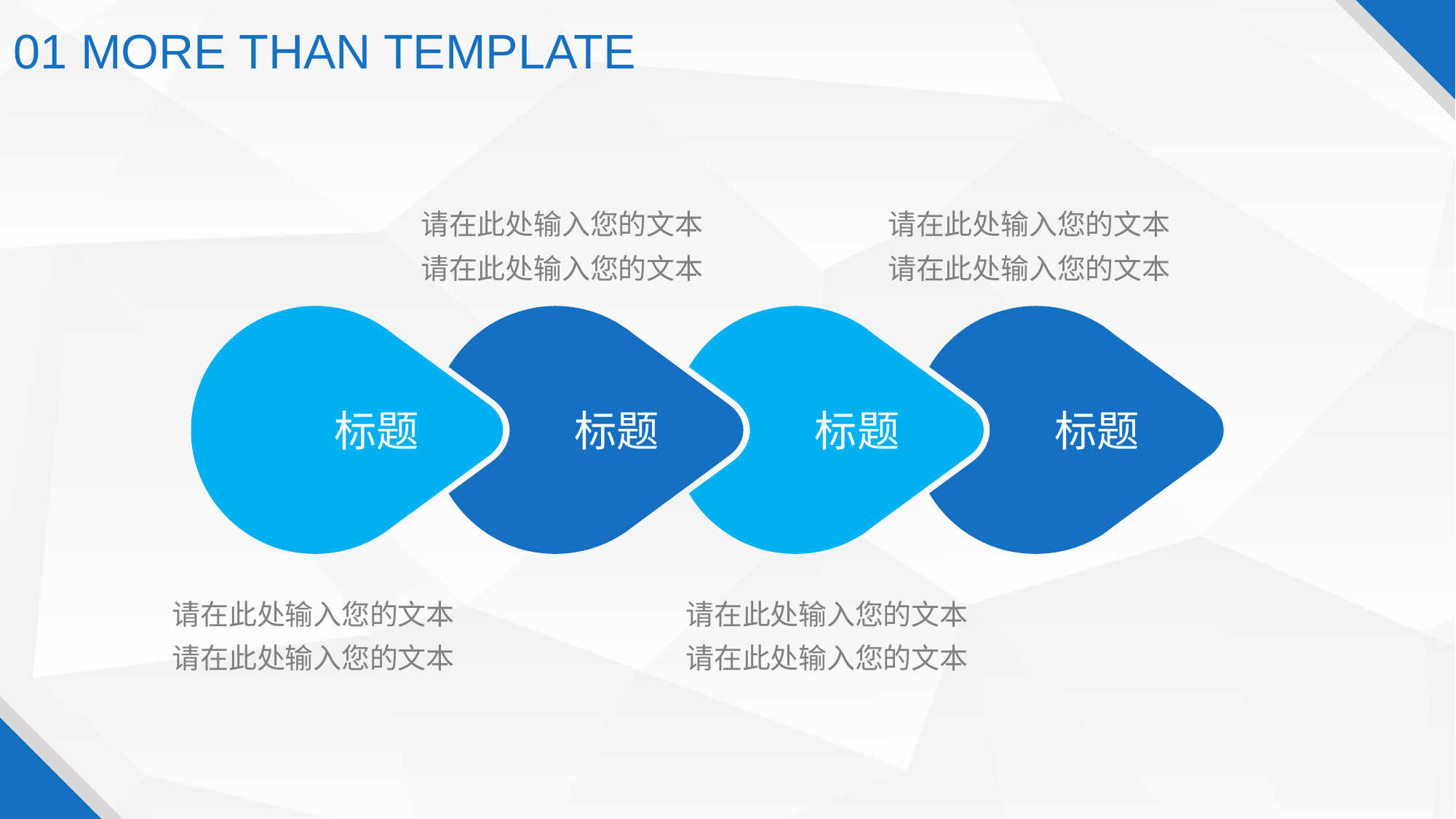

01 MORE THAN TEMPLATE
请在此处输入您的文本
请在此处输入您的文本
请在此处输入您的文本
请在此处输入您的文本

标题
标题
标题
标题
请在此处输入您的文本
请在此处输入您的文本
请在此处输入您的文本
请在此处输入您的文本